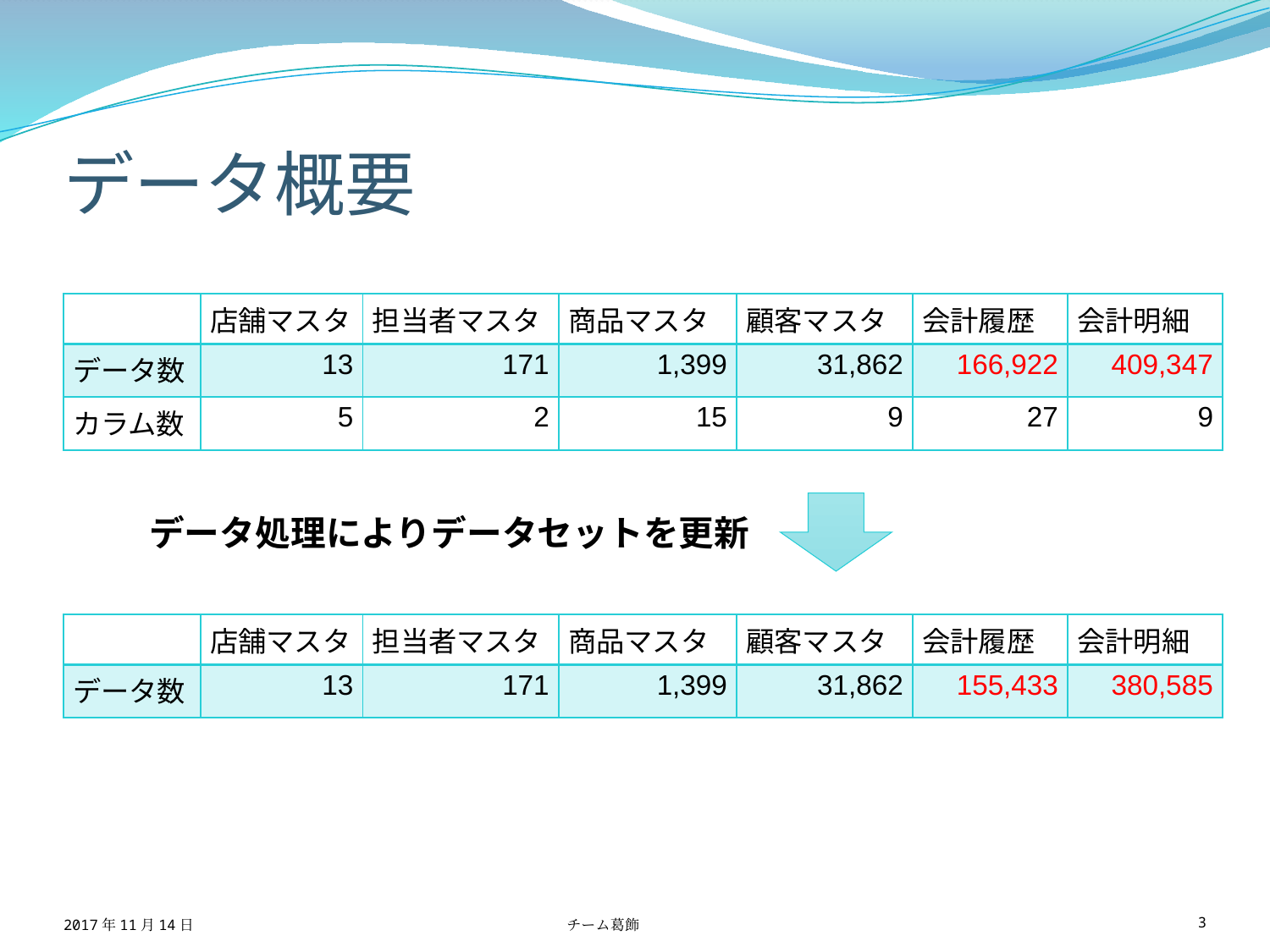

# データ概要
|  | 店舗マスタ | 担当者マスタ | 商品マスタ | 顧客マスタ | 会計履歴 | 会計明細 |
| --- | --- | --- | --- | --- | --- | --- |
| データ数 | 13 | 171 | 1,399 | 31,862 | 166,922 | 409,347 |
| カラム数 | 5 | 2 | 15 | 9 | 27 | 9 |

データ処理によりデータセットを更新
|  | 店舗マスタ | 担当者マスタ | 商品マスタ | 顧客マスタ | 会計履歴 | 会計明細 |
| --- | --- | --- | --- | --- | --- | --- |
| データ数 | 13 | 171 | 1,399 | 31,862 | 155,433 | 380,585 |
2017年11月14日
チーム葛飾
3